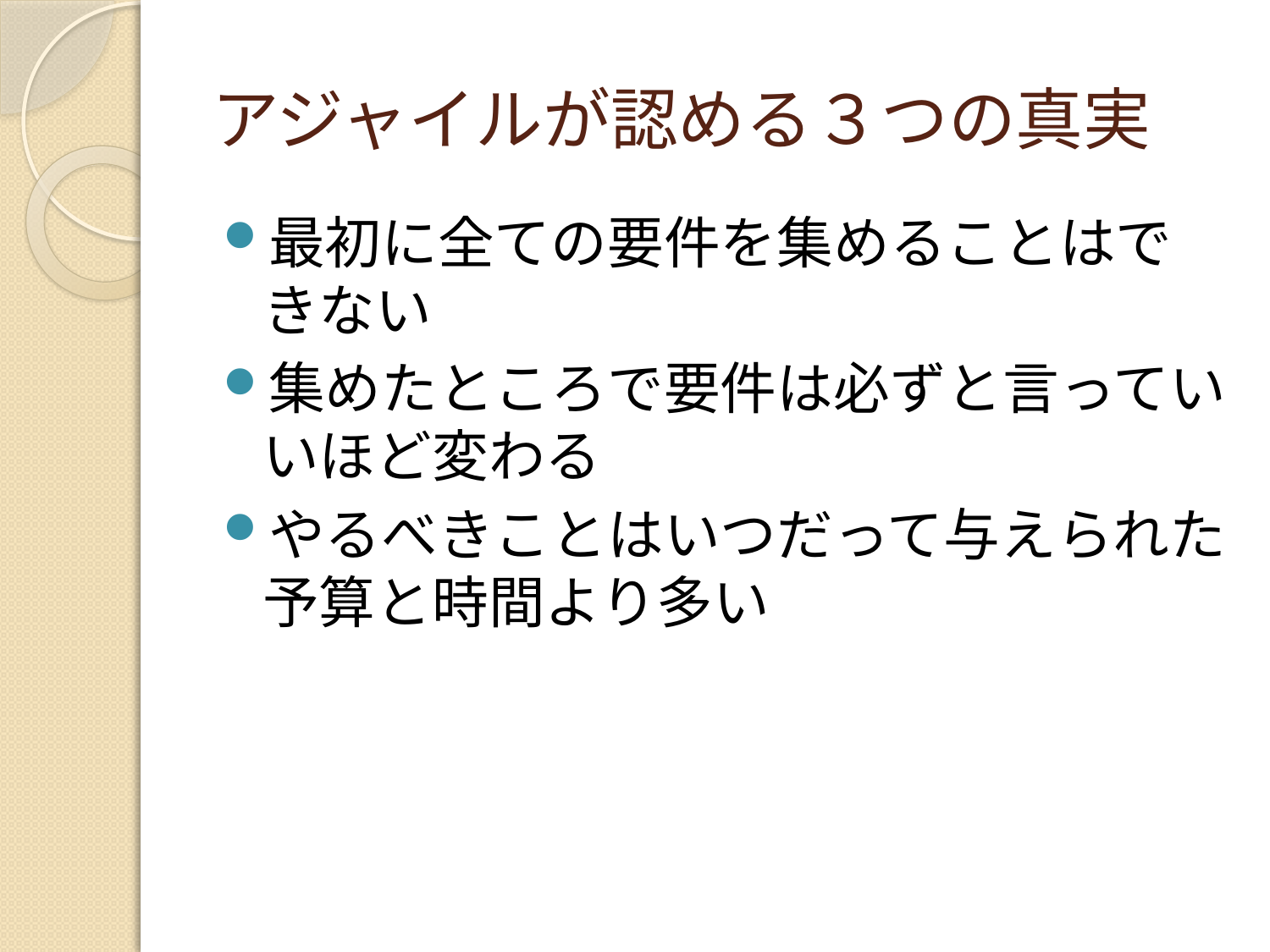

# アジャイルが認める３つの真実
最初に全ての要件を集めることはできない
集めたところで要件は必ずと言っていいほど変わる
やるべきことはいつだって与えられた予算と時間より多い